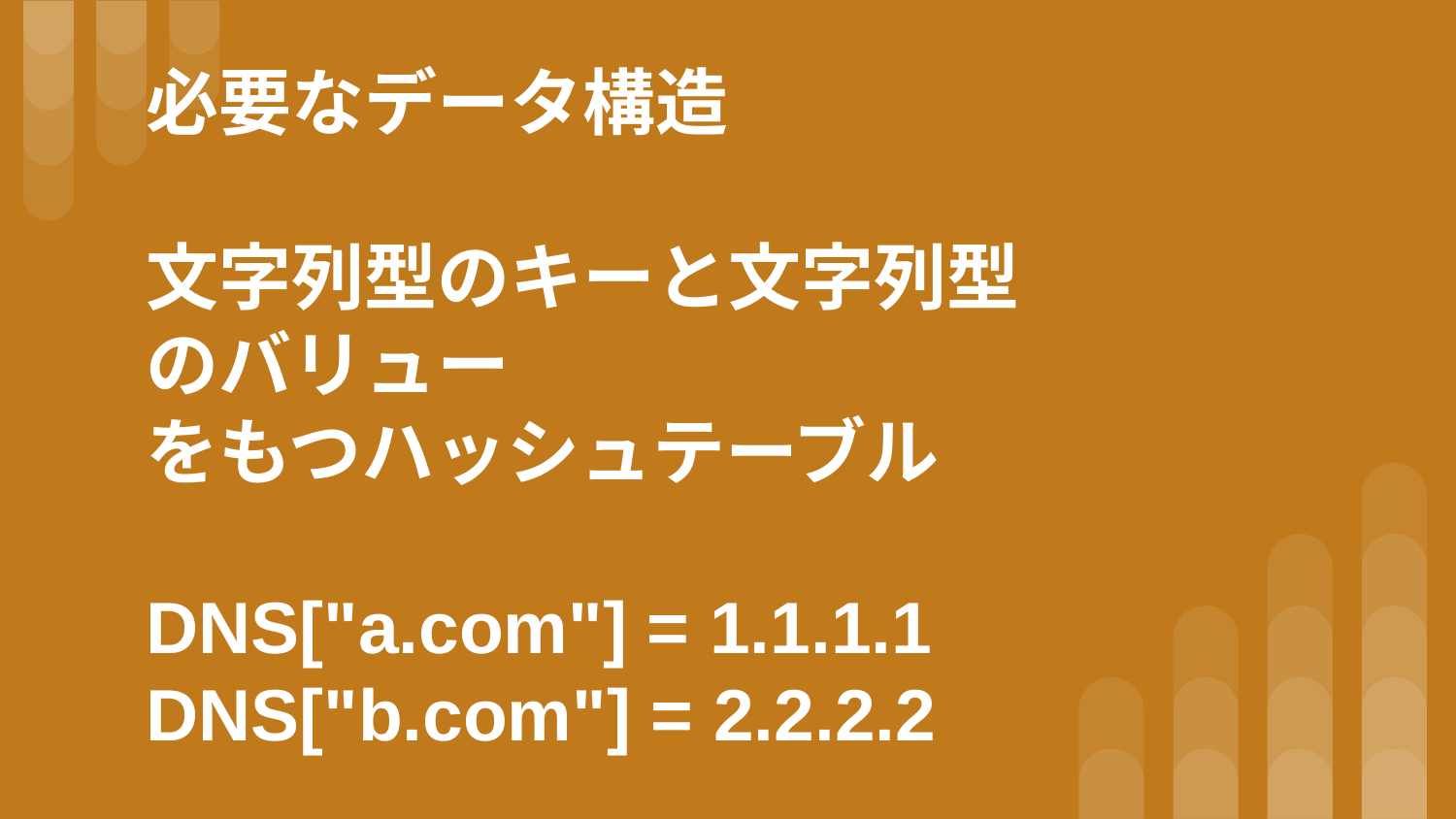

# 必要なデータ構造

文字列型のキーと文字列型のバリュー
をもつハッシュテーブル

DNS["a.com"] = 1.1.1.1
DNS["b.com"] = 2.2.2.2